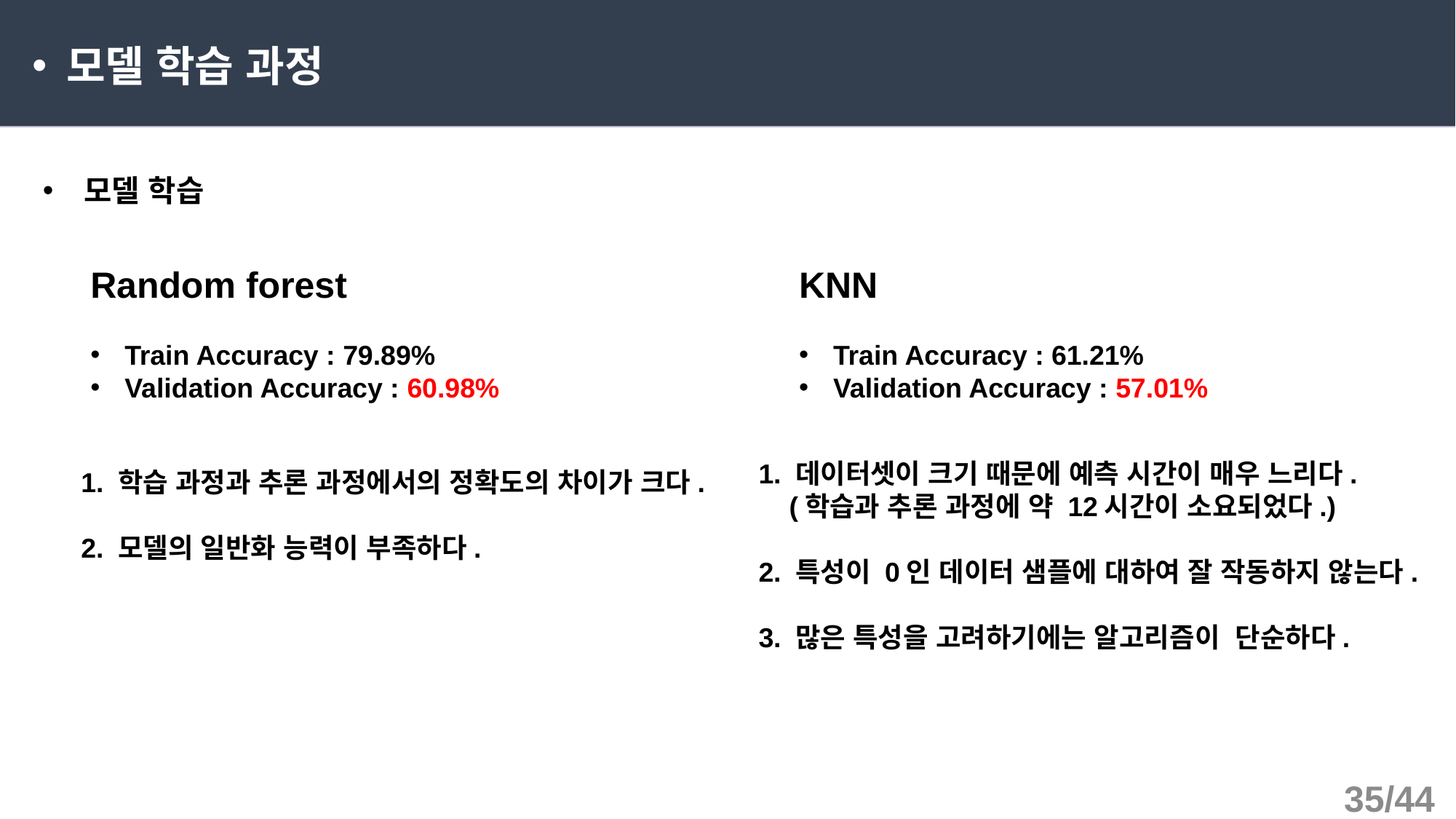

모델 학습 과정
모델 학습
Random forest

Train Accuracy : 79.89%
Validation Accuracy : 60.98%
KNN

Train Accuracy : 61.21%
Validation Accuracy : 57.01%
1. 데이터셋이 크기 때문에 예측 시간이 매우 느리다.
    (학습과 추론 과정에 약 12시간이 소요되었다.)

2. 특성이 0인 데이터 샘플에 대하여 잘 작동하지 않는다.

3. 많은 특성을 고려하기에는 알고리즘이  단순하다.
1. 학습 과정과 추론 과정에서의 정확도의 차이가 크다.

2. 모델의 일반화 능력이 부족하다.
35/44